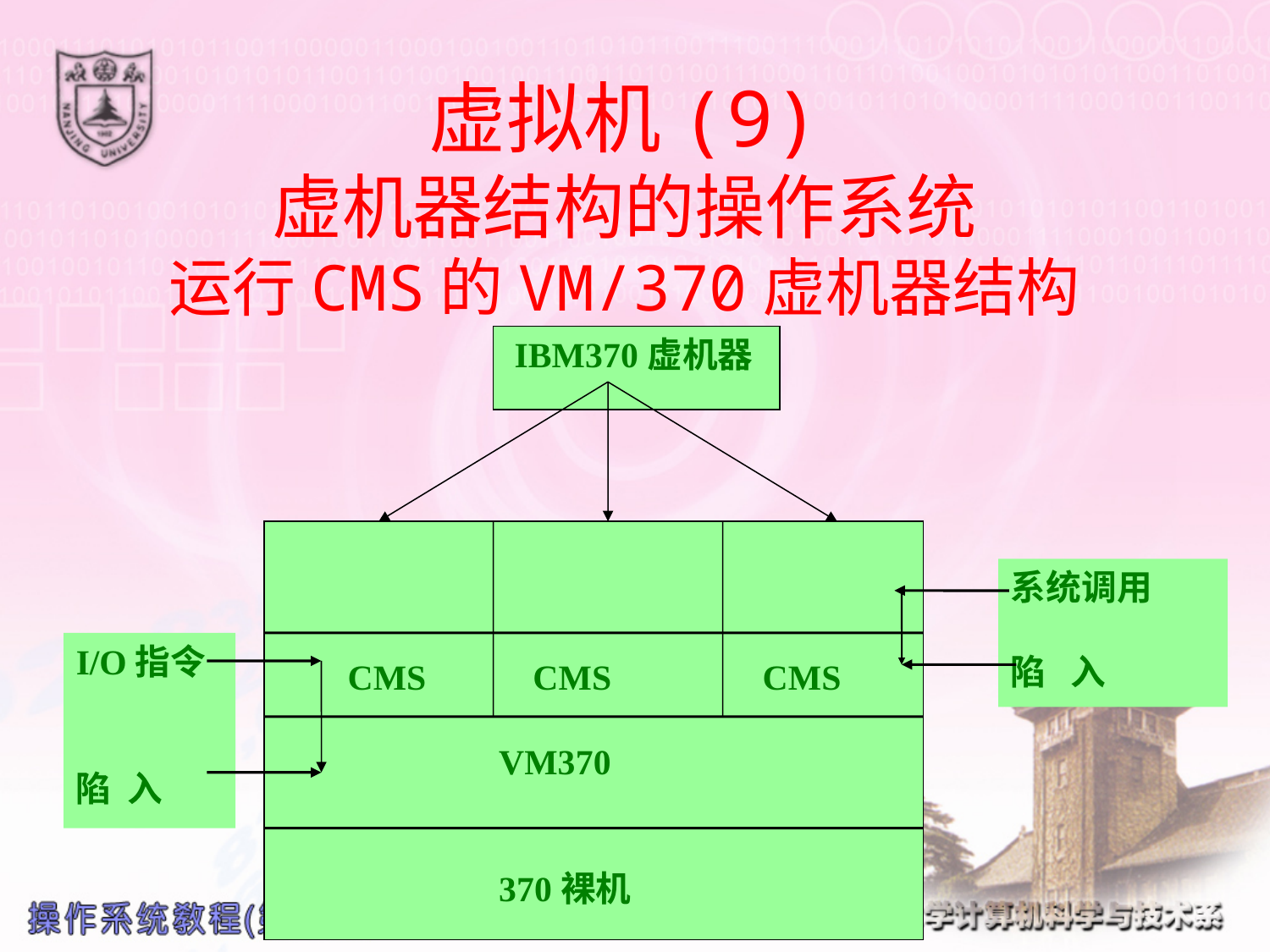

# 虚拟机(9) 虚机器结构的操作系统 运行CMS的VM/370虚机器结构
 IBM370虚机器

        CMS            CMS                 CMS

                         VM370

                         370裸机

系统调用

陷   入

I/O指令

陷  入